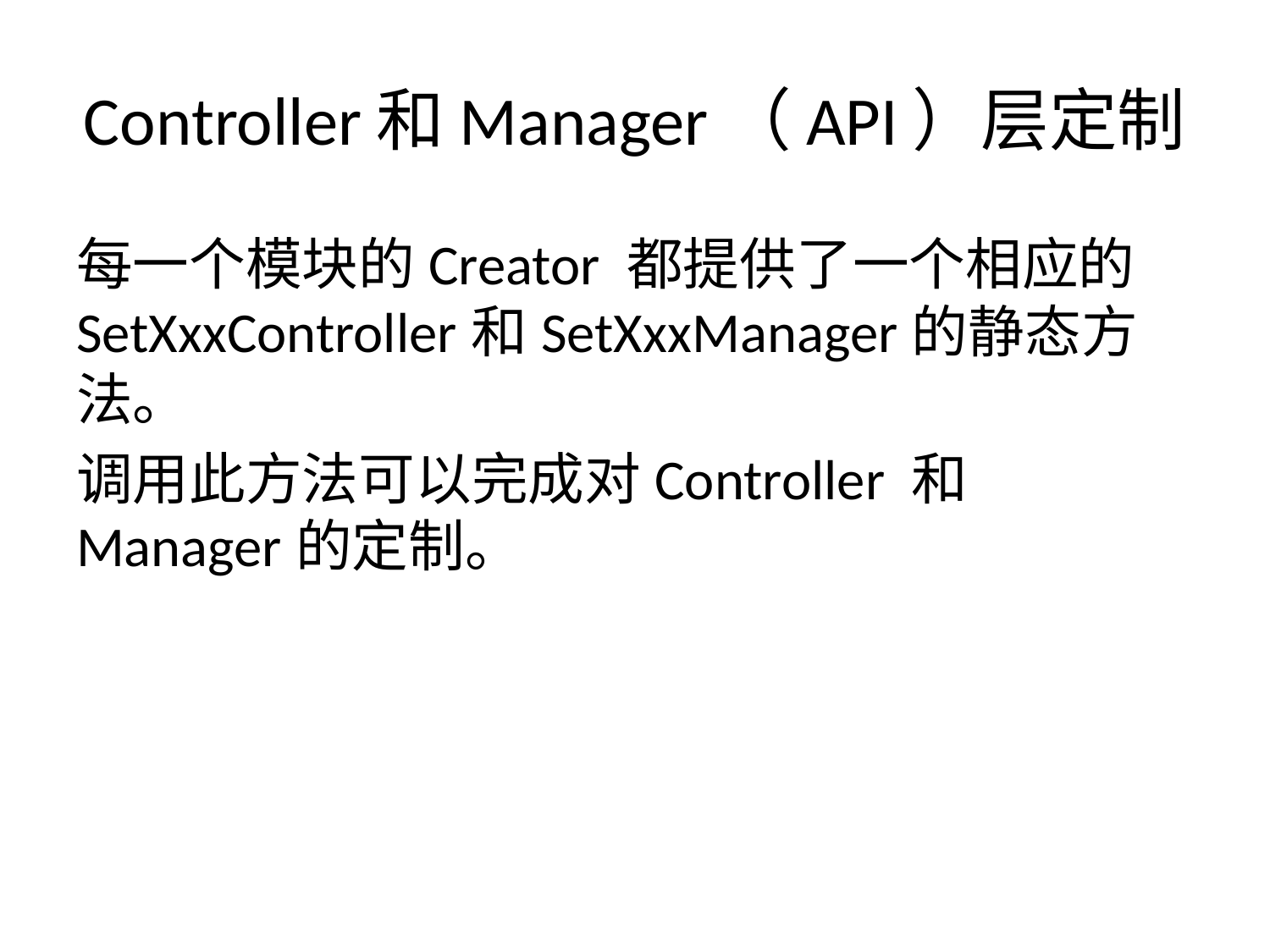

# Controller和Manager（API）层定制
每一个模块的Creator 都提供了一个相应的SetXxxController和SetXxxManager的静态方法。
调用此方法可以完成对Controller 和 Manager的定制。